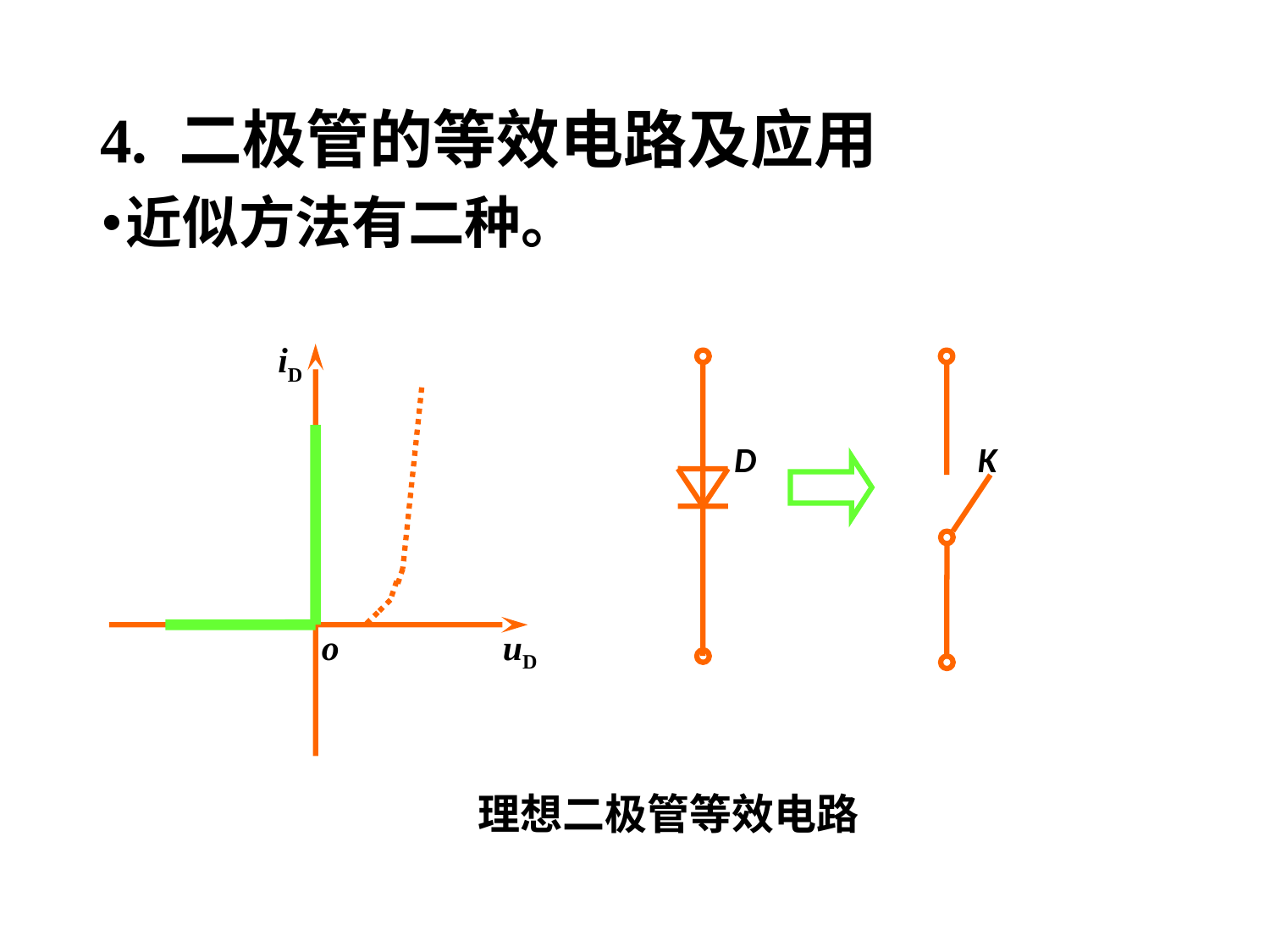

# 4. 二极管的等效电路及应用
近似方法有二种。
iD

D

K

o
uD

理想二极管等效电路